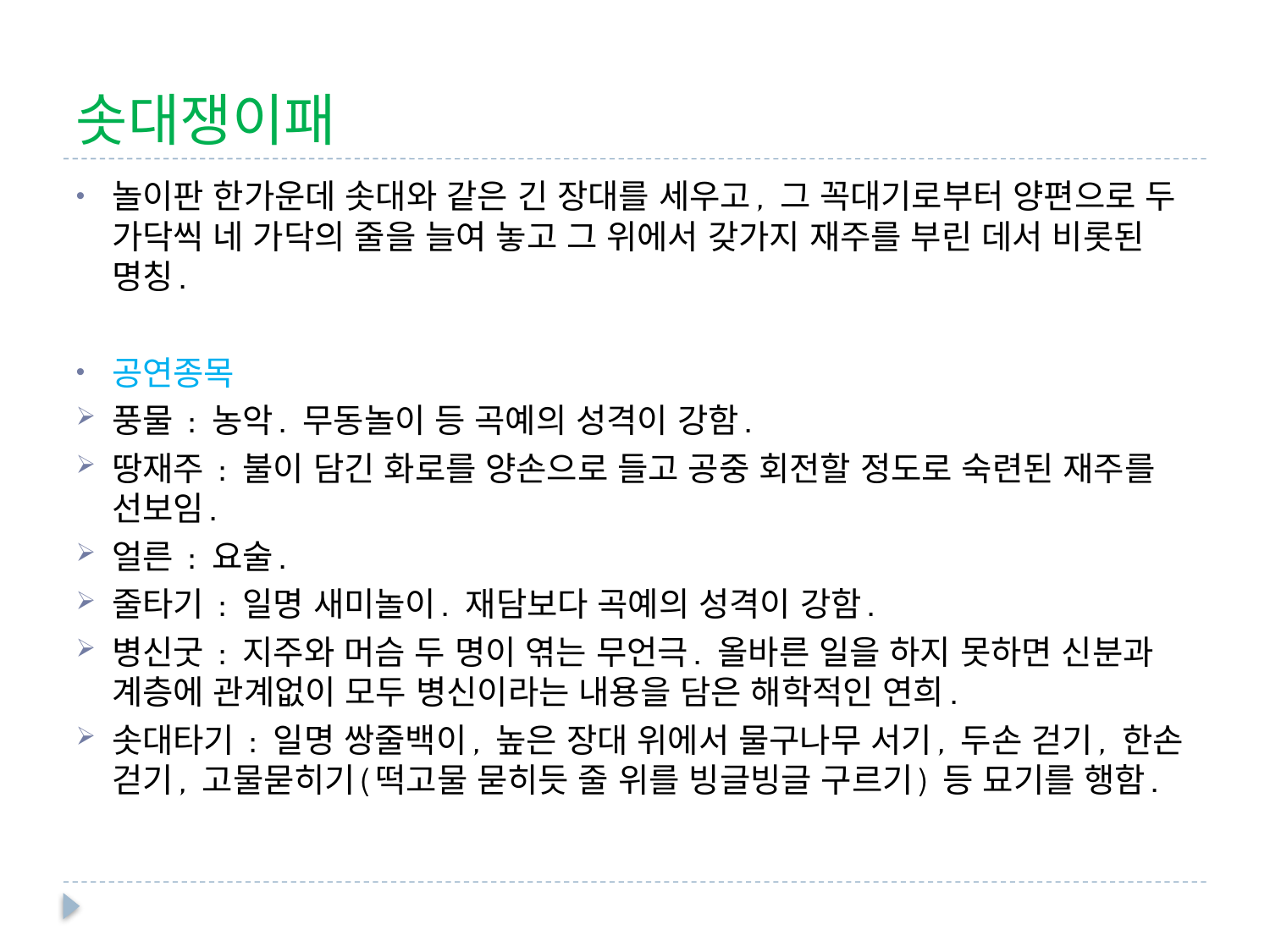

# 솟대쟁이패
놀이판 한가운데 솟대와 같은 긴 장대를 세우고, 그 꼭대기로부터 양편으로 두 가닥씩 네 가닥의 줄을 늘여 놓고 그 위에서 갖가지 재주를 부린 데서 비롯된 명칭.

공연종목
풍물 : 농악. 무동놀이 등 곡예의 성격이 강함.
땅재주 : 불이 담긴 화로를 양손으로 들고 공중 회전할 정도로 숙련된 재주를 선보임.
얼른 : 요술.
줄타기 : 일명 새미놀이. 재담보다 곡예의 성격이 강함.
병신굿 : 지주와 머슴 두 명이 엮는 무언극. 올바른 일을 하지 못하면 신분과 계층에 관계없이 모두 병신이라는 내용을 담은 해학적인 연희.
솟대타기 : 일명 쌍줄백이, 높은 장대 위에서 물구나무 서기, 두손 걷기, 한손 걷기, 고물묻히기(떡고물 묻히듯 줄 위를 빙글빙글 구르기) 등 묘기를 행함.